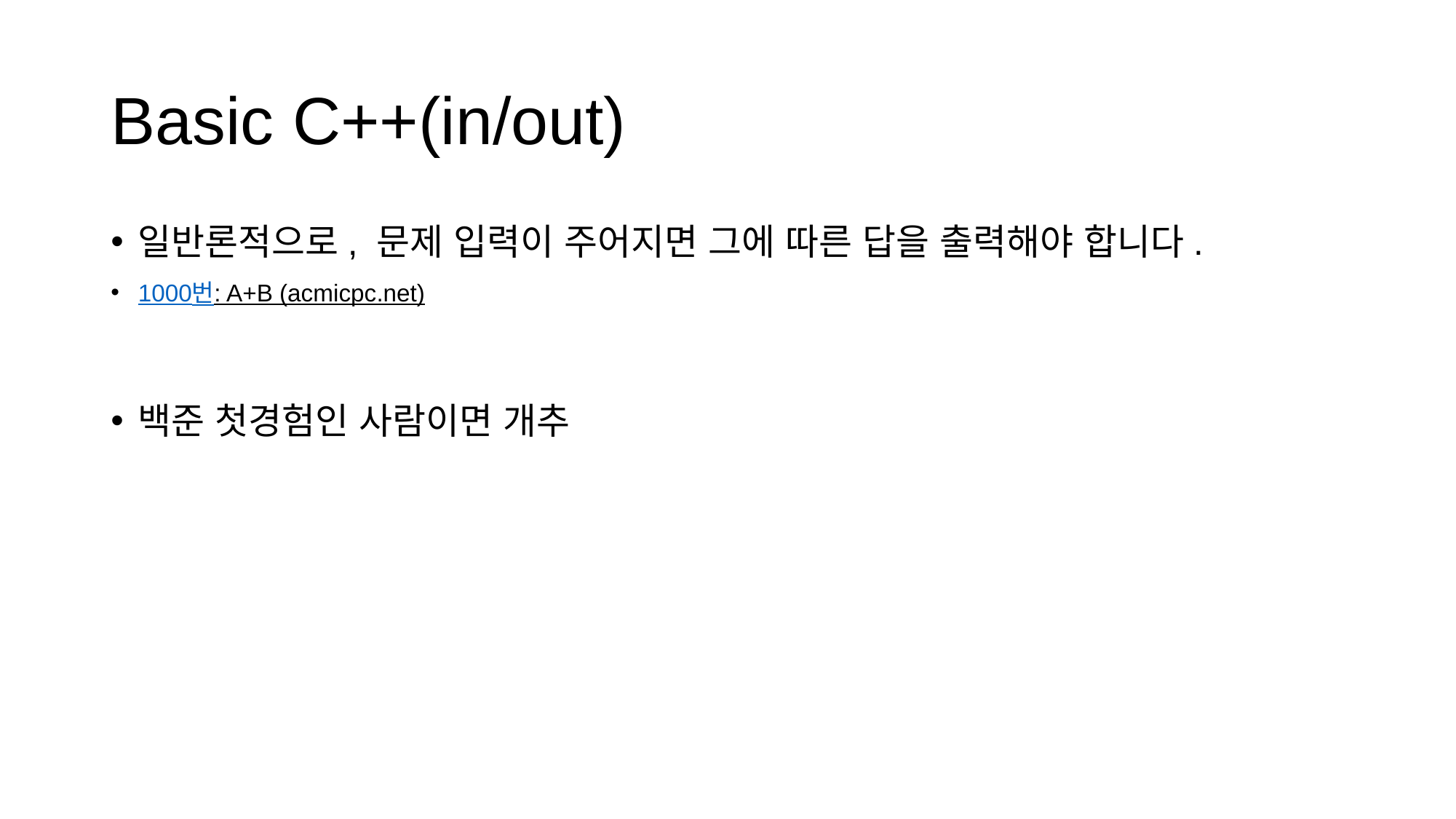

# Basic C++(in/out)
일반론적으로, 문제 입력이 주어지면 그에 따른 답을 출력해야 합니다.
1000번: A+B (acmicpc.net)
백준 첫경험인 사람이면 개추